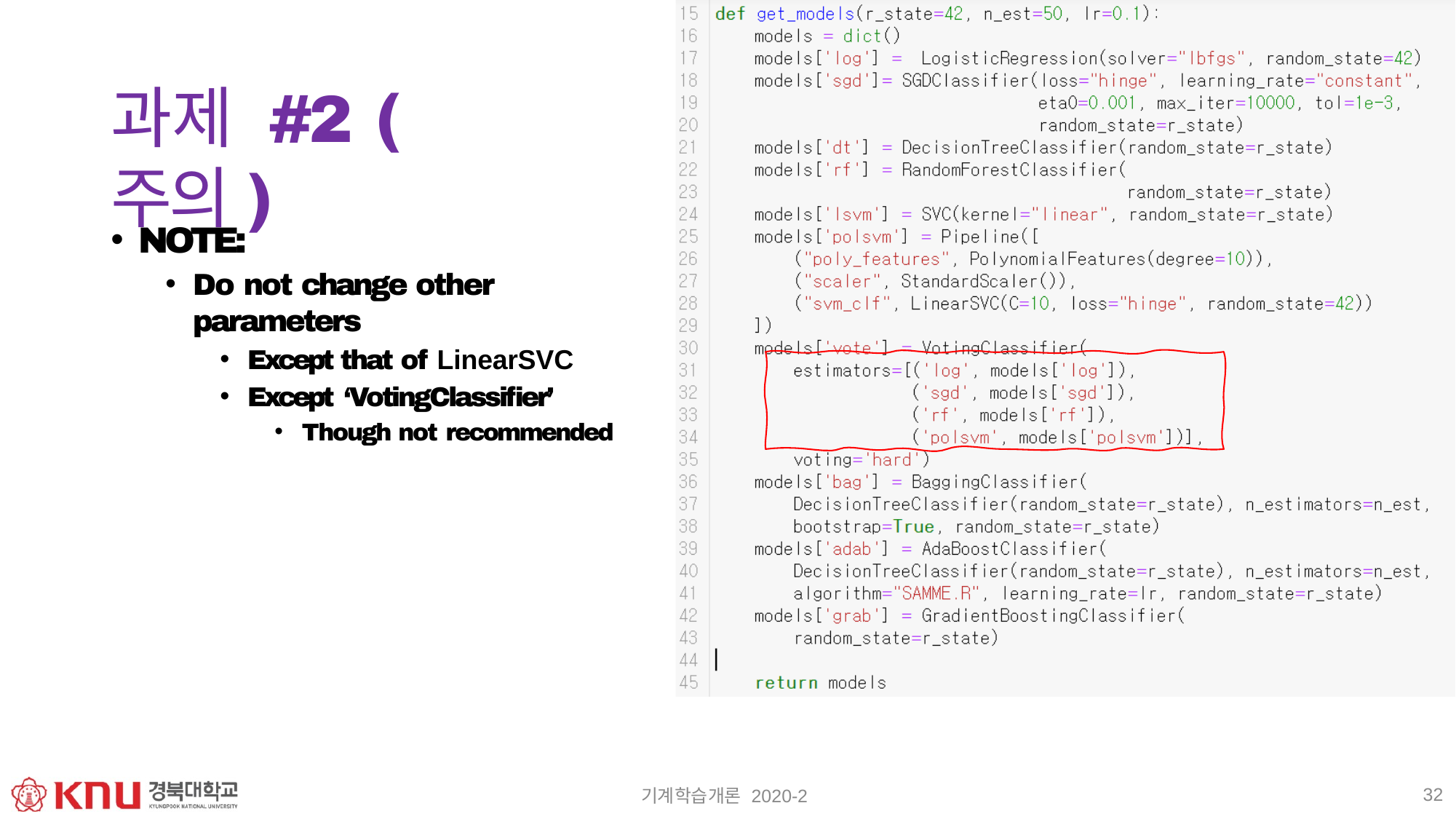

# 과제 #2 (주의)
NOTE:
Do not change other parameters
Except that of LinearSVC
Except ‘VotingClassifier’
Though not recommended
32
기계학습개론 2020-2